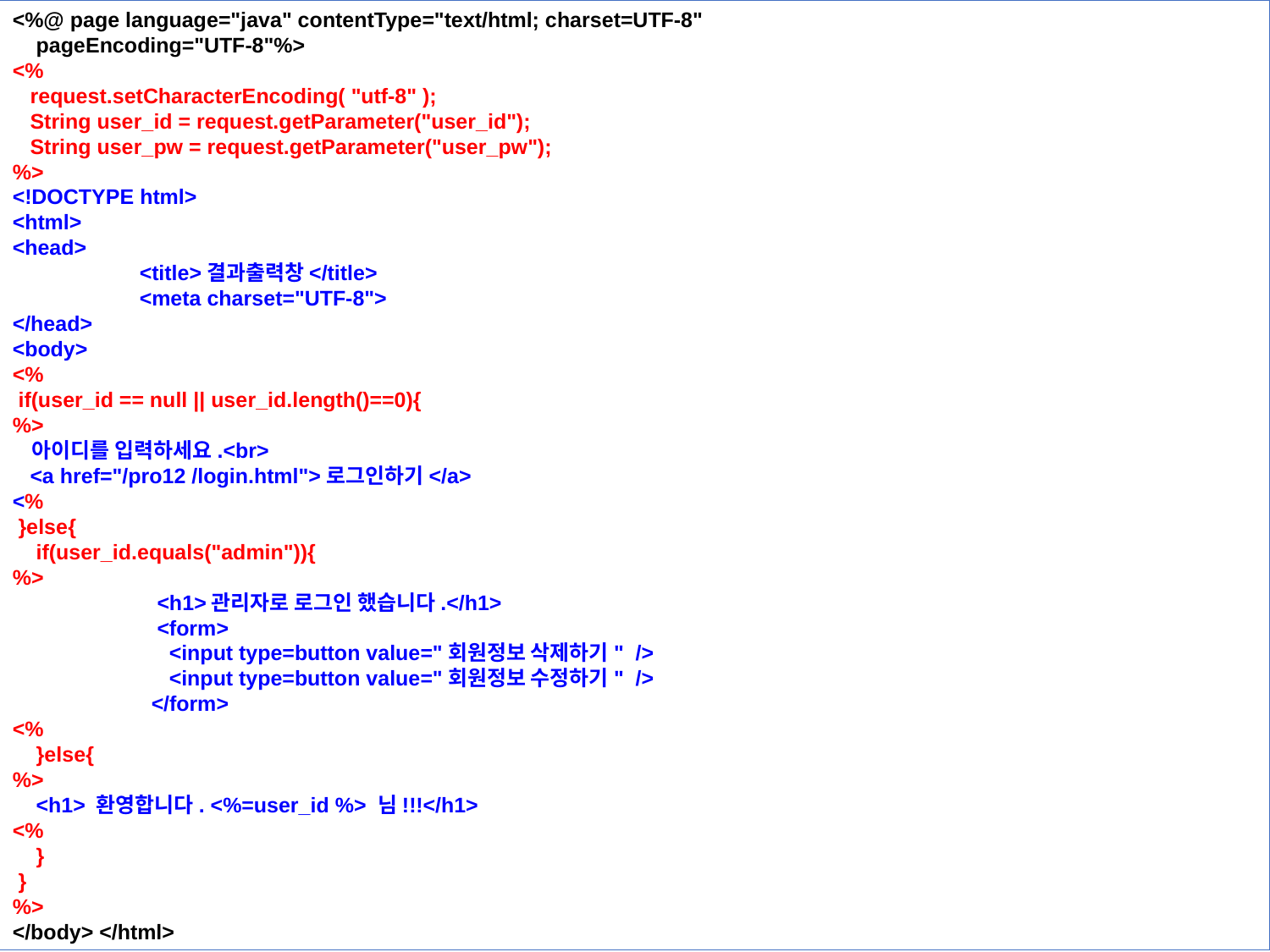

<%@ page language="java" contentType="text/html; charset=UTF-8"
    pageEncoding="UTF-8"%>
<%
   request.setCharacterEncoding( "utf-8" );
   String user_id = request.getParameter("user_id");
   String user_pw = request.getParameter("user_pw");
%>
<!DOCTYPE html>
<html>
<head>
	<title>결과출력창</title>
	<meta charset="UTF-8">
</head>
<body>
<%
 if(user_id == null || user_id.length()==0){
%>
   아이디를 입력하세요.<br>
   <a href="/pro12 /login.html">로그인하기</a>
<%
 }else{
    if(user_id.equals("admin")){
%>
	   <h1>관리자로 로그인 했습니다.</h1>
	   <form>
	     <input type=button value="회원정보 삭제하기"  />
	     <input type=button value="회원정보 수정하기"  />
	  </form>
<%
    }else{
%>
    <h1> 환영합니다. <%=user_id %> 님!!!</h1>
<%
    }
 }
%>
</body> </html>
12장 JSP 스크립트 요소 기능
12.6 스크립트 요소 이용해 실습하기